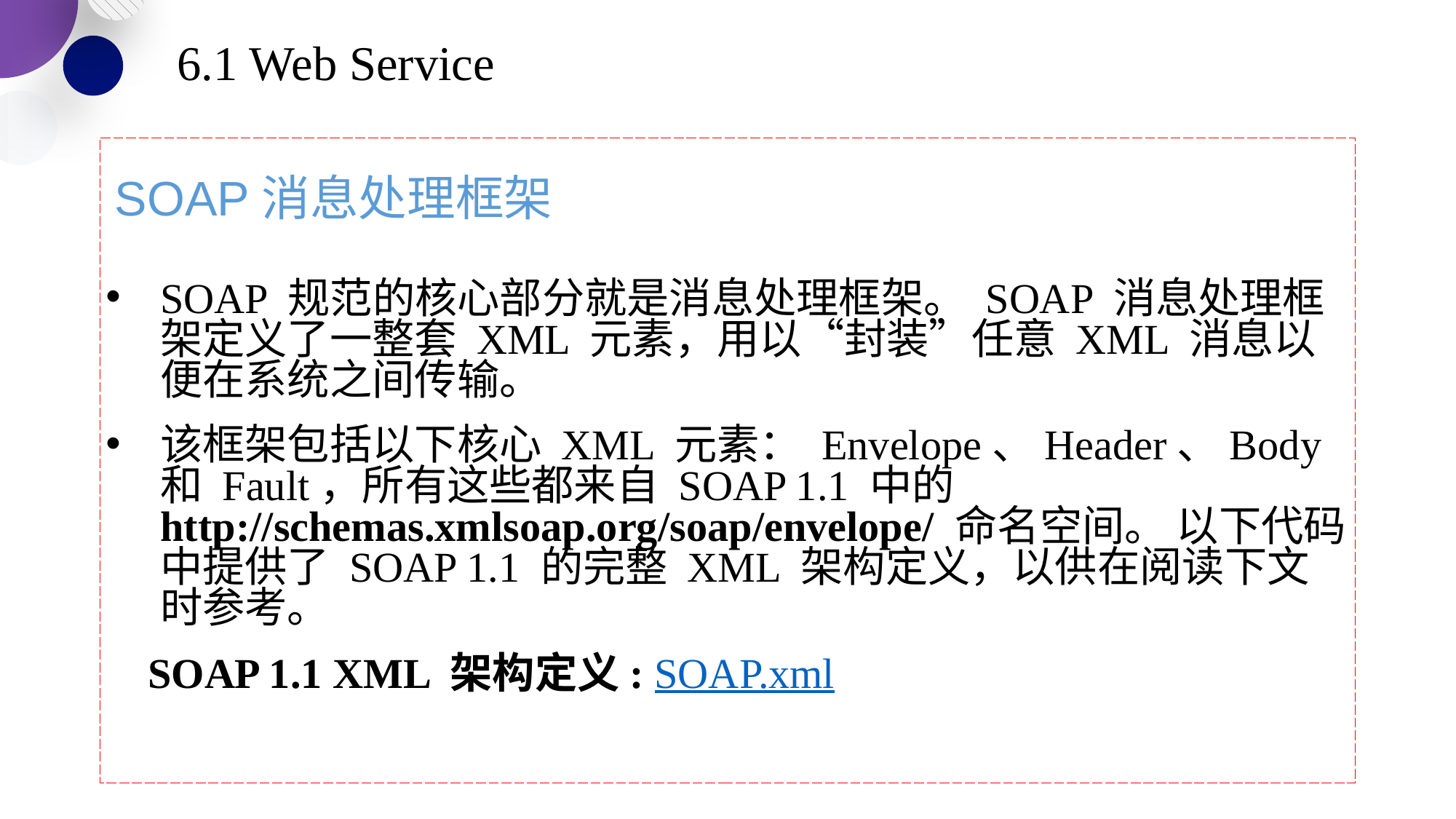

6.1 Web Service

SOAP 规范的核心部分就是消息处理框架。 SOAP 消息处理框架定义了一整套 XML 元素，用以“封装”任意 XML 消息以便在系统之间传输。
该框架包括以下核心 XML 元素： Envelope、Header、Body 和 Fault，所有这些都来自 SOAP 1.1 中的 http://schemas.xmlsoap.org/soap/envelope/ 命名空间。 以下代码中提供了 SOAP 1.1 的完整 XML 架构定义，以供在阅读下文时参考。
    SOAP 1.1 XML 架构定义: SOAP.xml
# SOAP消息处理框架